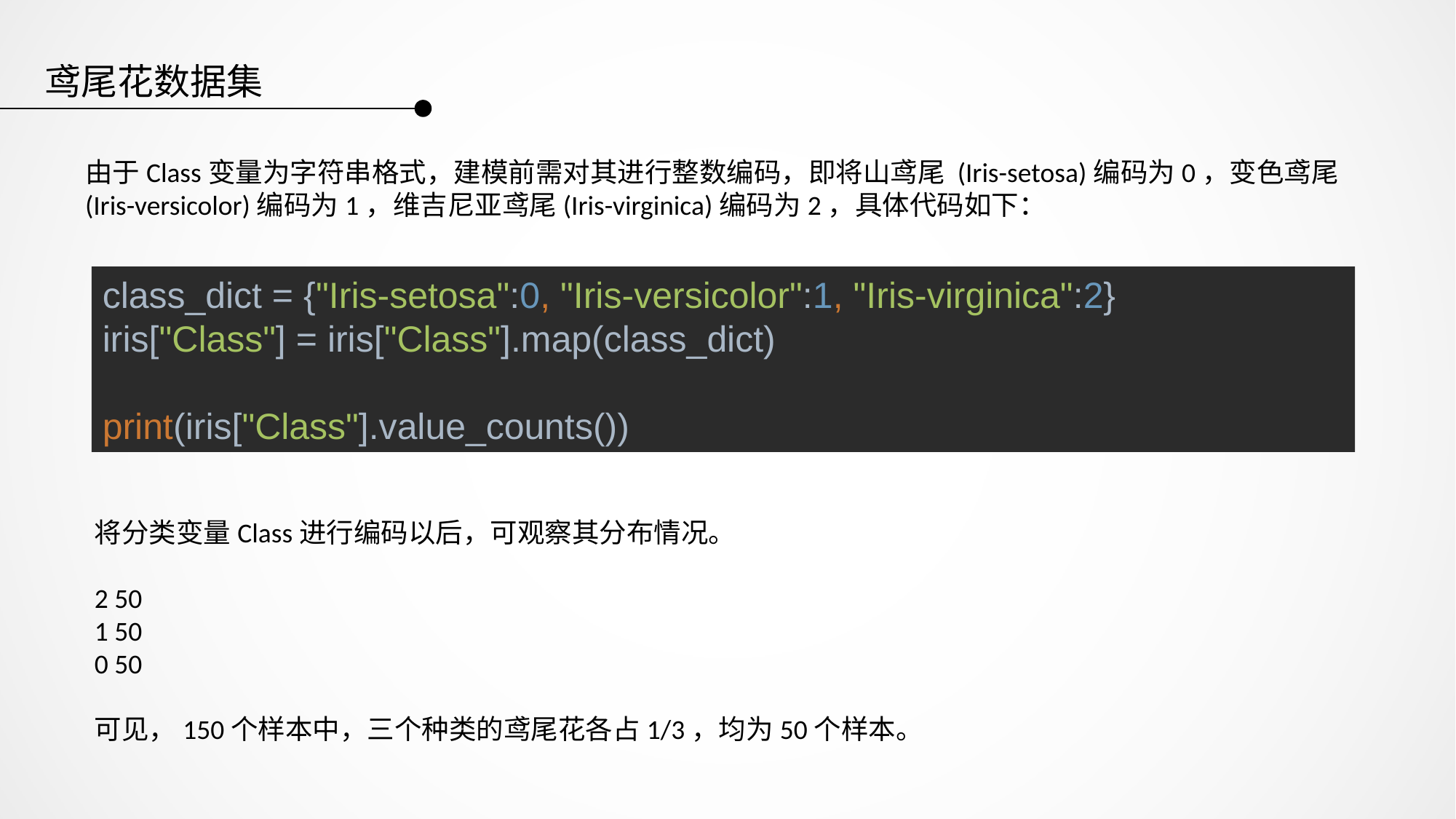

鸢尾花数据集

由于Class变量为字符串格式，建模前需对其进行整数编码，即将山鸢尾 (Iris-setosa)编码为0，变色鸢尾(Iris-versicolor)编码为1，维吉尼亚鸢尾(Iris-virginica)编码为2，具体代码如下：
class_dict = {"Iris-setosa":0, "Iris-versicolor":1, "Iris-virginica":2}
iris["Class"] = iris["Class"].map(class_dict)
print(iris["Class"].value_counts())
将分类变量Class进行编码以后，可观察其分布情况。

2 50
1 50
0 50

可见，150个样本中，三个种类的鸢尾花各占1/3，均为50个样本。